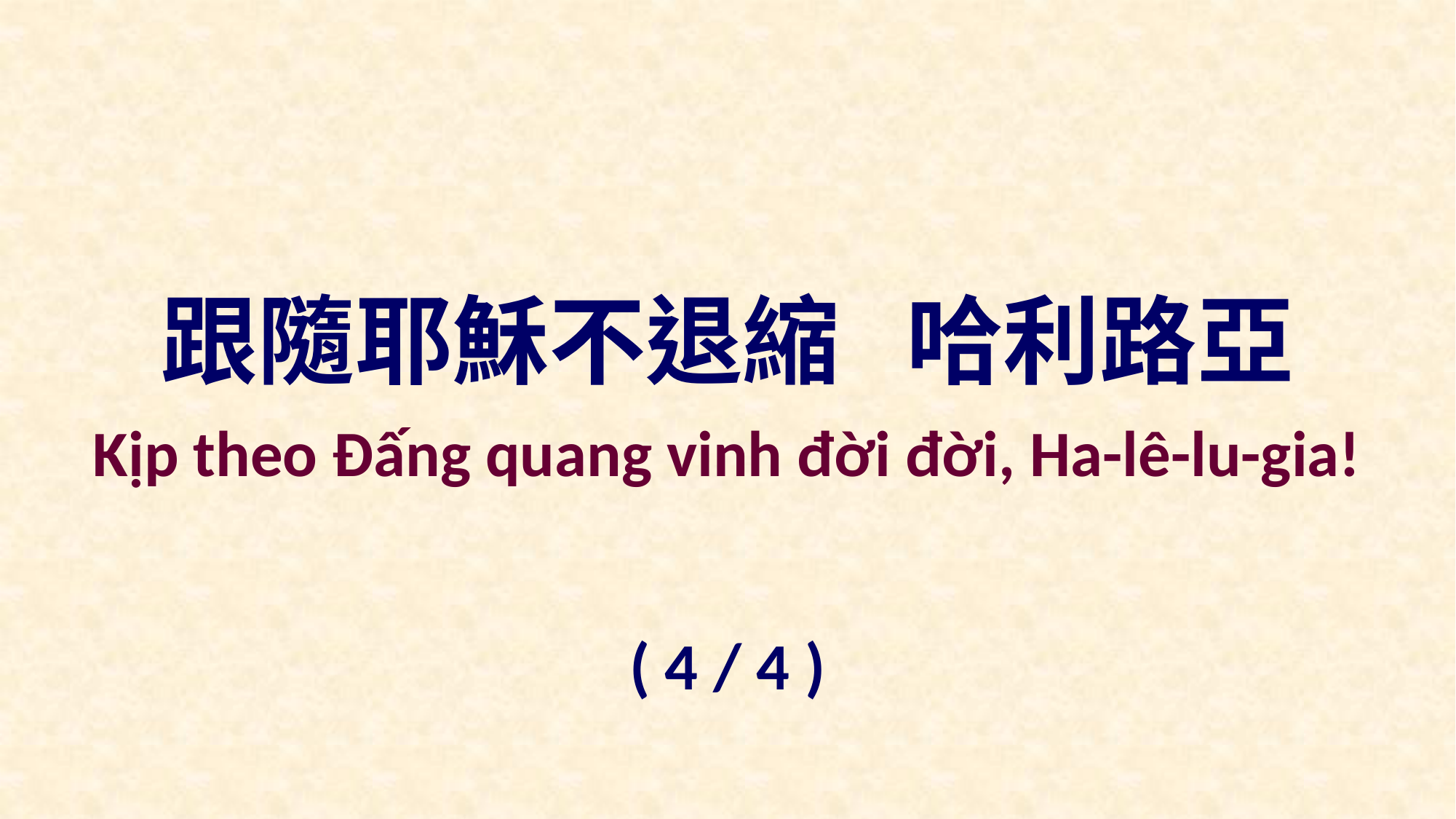

跟隨耶穌不退縮   哈利路亞
Kịp theo Đấng quang vinh đời đời, Ha-lê-lu-gia!
( 4 / 4 )